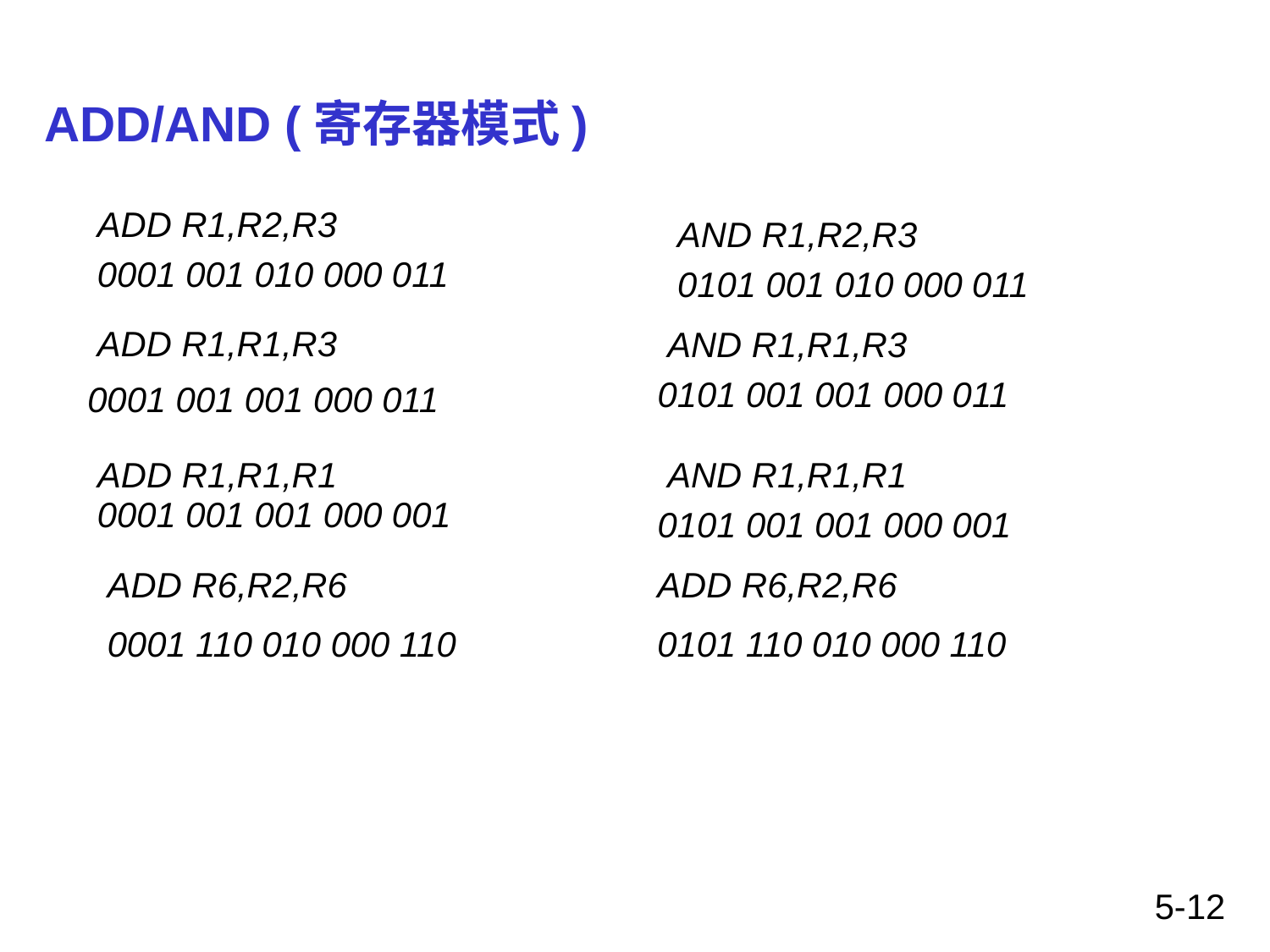

# ADD/AND (寄存器模式)
ADD R1,R2,R3
AND R1,R2,R3
0001 001 010 000 011
0101 001 010 000 011
ADD R1,R1,R3
AND R1,R1,R3
0101 001 001 000 011
0001 001 001 000 011
ADD R1,R1,R1
AND R1,R1,R1
0001 001 001 000 001
0101 001 001 000 001
ADD R6,R2,R6
ADD R6,R2,R6
0001 110 010 000 110
0101 110 010 000 110
5-12